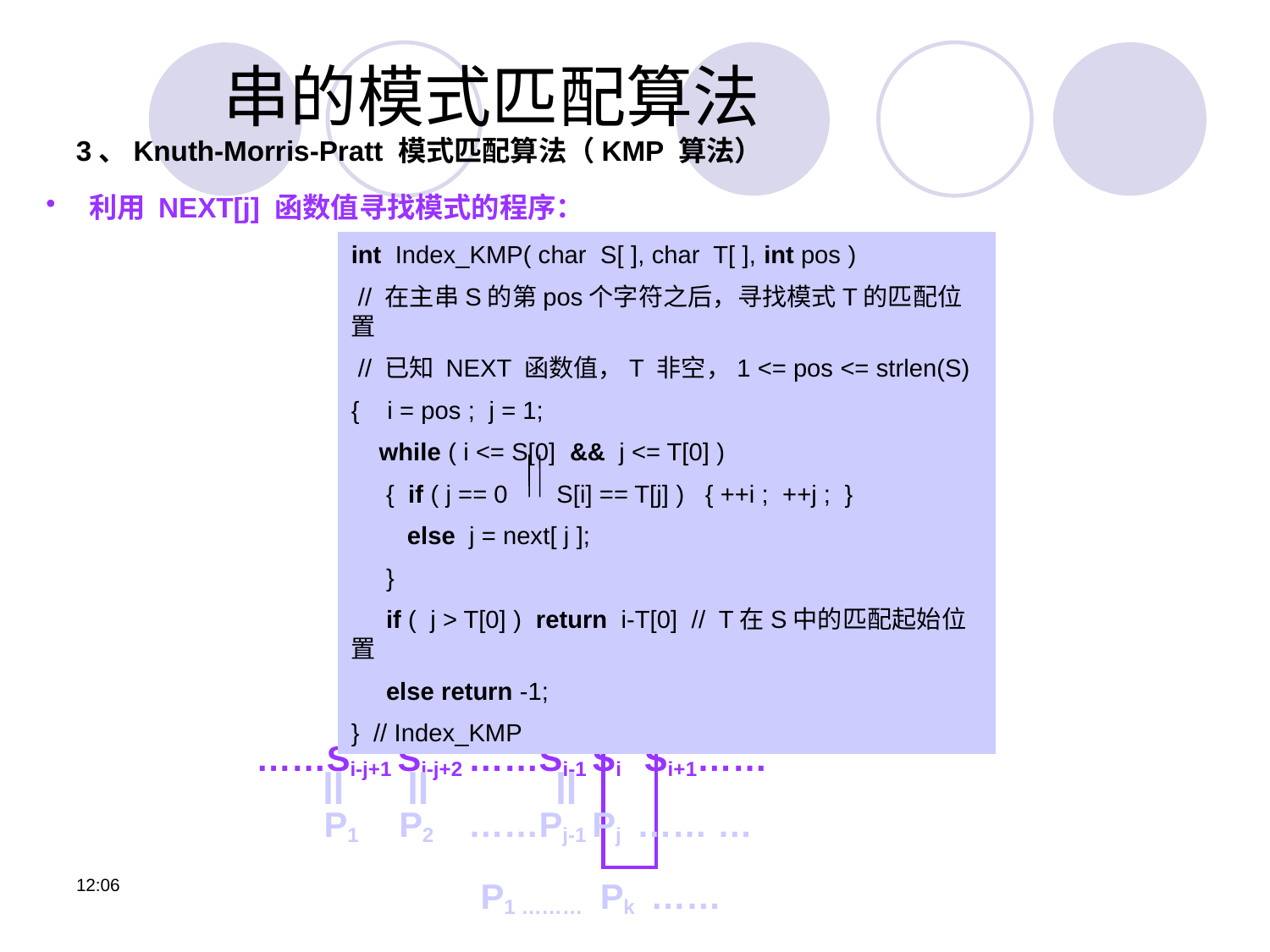

# 串的模式匹配算法
3、Knuth-Morris-Pratt 模式匹配算法（KMP 算法）
 利用 NEXT[j] 函数值寻找模式的程序：

int  Index_KMP( char  S[ ], char  T[ ], int pos )
 // 在主串S的第pos个字符之后，寻找模式T的匹配位置
 // 已知 NEXT 函数值，T 非空，1 <= pos <= strlen(S)
{    i = pos ;  j = 1;
    while ( i <= S[0]  &&  j <= T[0] )
     {  if ( j == 0       S[i] == T[j] )   { ++i ;  ++j ;  }
        else  j = next[ j ];
     }
     if (  j > T[0] )  return  i-T[0]  //  T在S中的匹配起始位置
     else return -1;
}  // Index_KMP

……Si-j+1 Si-j+2 ……Si-1 Si    Si+1……
       P1       P2      ……Pj-1 Pj  …… …

12:06
                      P1 ………   Pk  ……